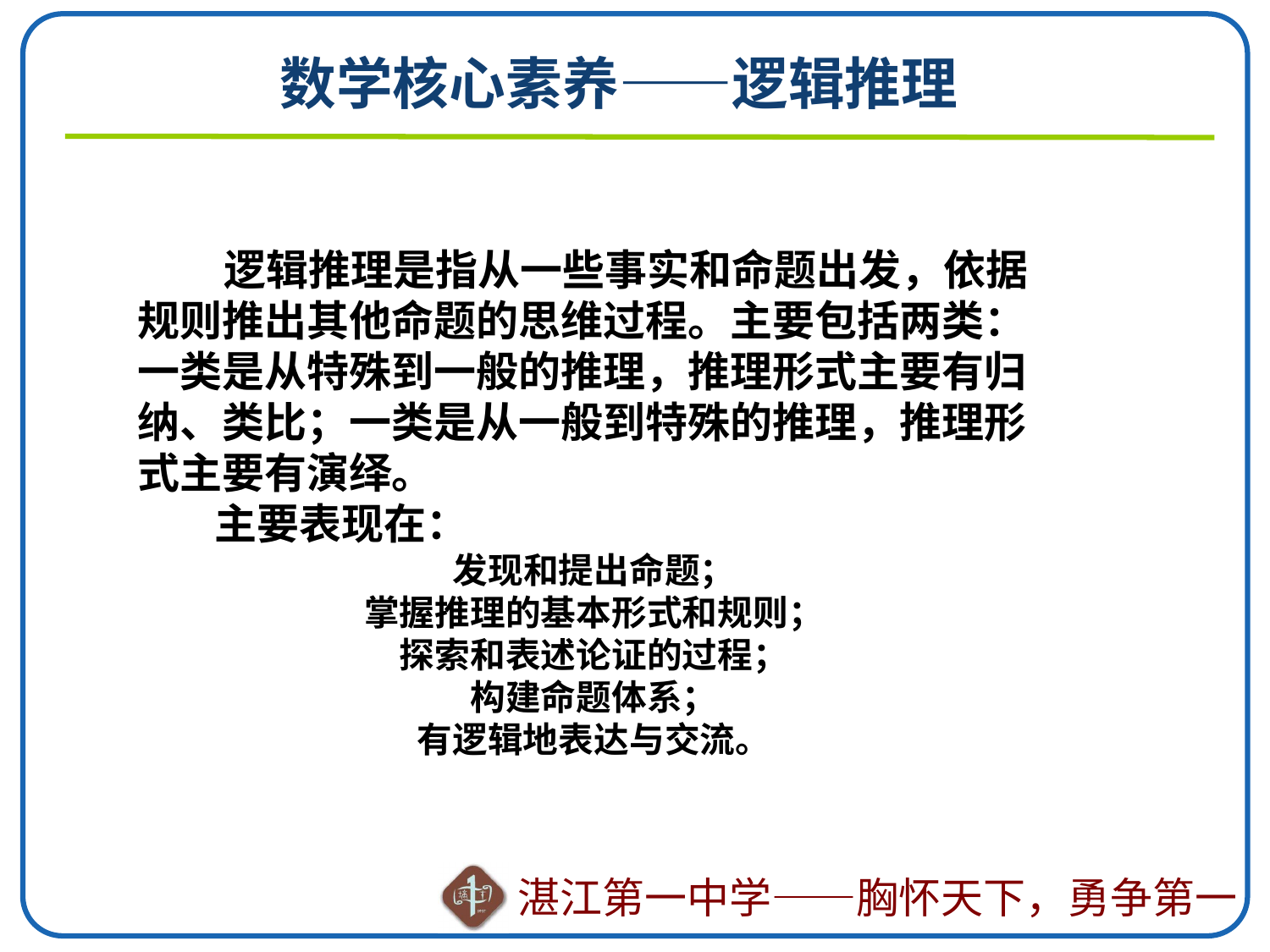

数学核心素养——逻辑推理

        逻辑推理是指从一些事实和命题出发，依据规则推出其他命题的思维过程。主要包括两类：一类是从特殊到一般的推理，推理形式主要有归纳、类比；一类是从一般到特殊的推理，推理形式主要有演绎。
       主要表现在：
发现和提出命题；
掌握推理的基本形式和规则；
探索和表述论证的过程；
构建命题体系；
有逻辑地表达与交流。